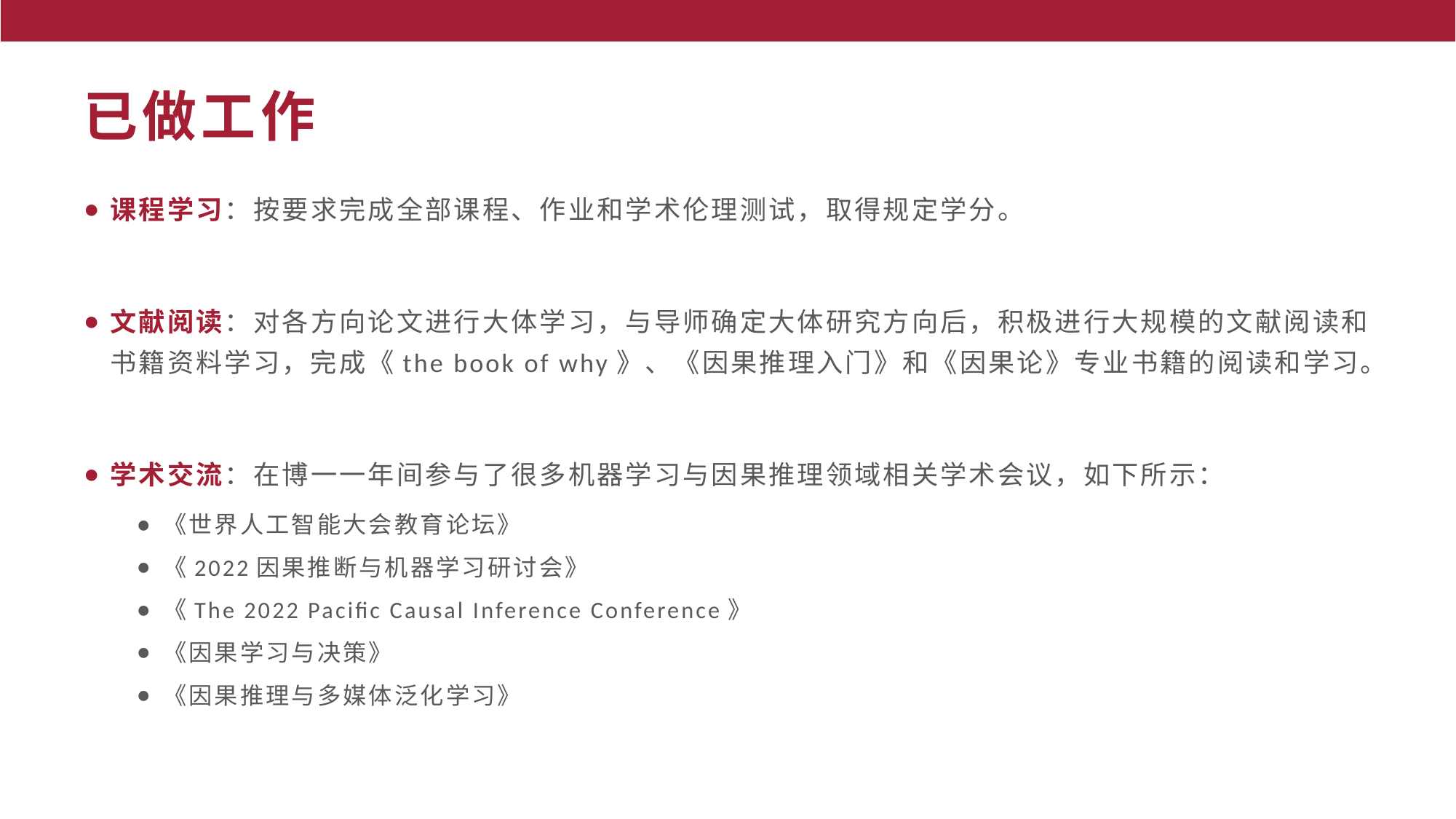

2
# 已做工作
课程学习：按要求完成全部课程、作业和学术伦理测试，取得规定学分。

文献阅读：对各方向论文进行大体学习，与导师确定大体研究方向后，积极进行大规模的文献阅读和书籍资料学习，完成《the book of why》、《因果推理入门》和《因果论》专业书籍的阅读和学习。

学术交流：在博一一年间参与了很多机器学习与因果推理领域相关学术会议，如下所示：
《世界人工智能大会教育论坛》
《2022因果推断与机器学习研讨会》
《The 2022 Pacific Causal Inference Conference》
《因果学习与决策》
《因果推理与多媒体泛化学习》